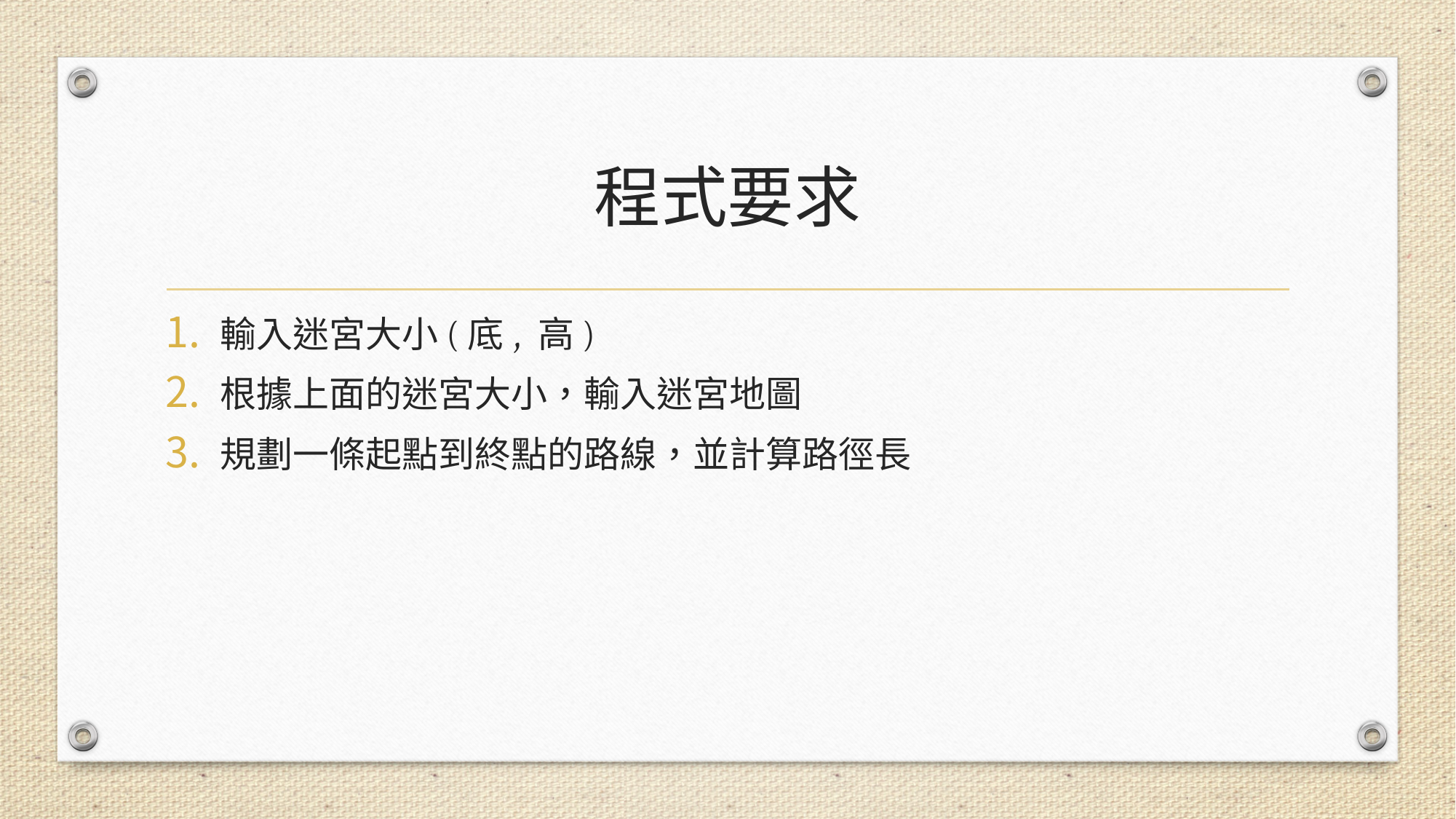

# 程式要求
輸入迷宮大小(底, 高)
根據上面的迷宮大小，輸入迷宮地圖
規劃一條起點到終點的路線，並計算路徑長